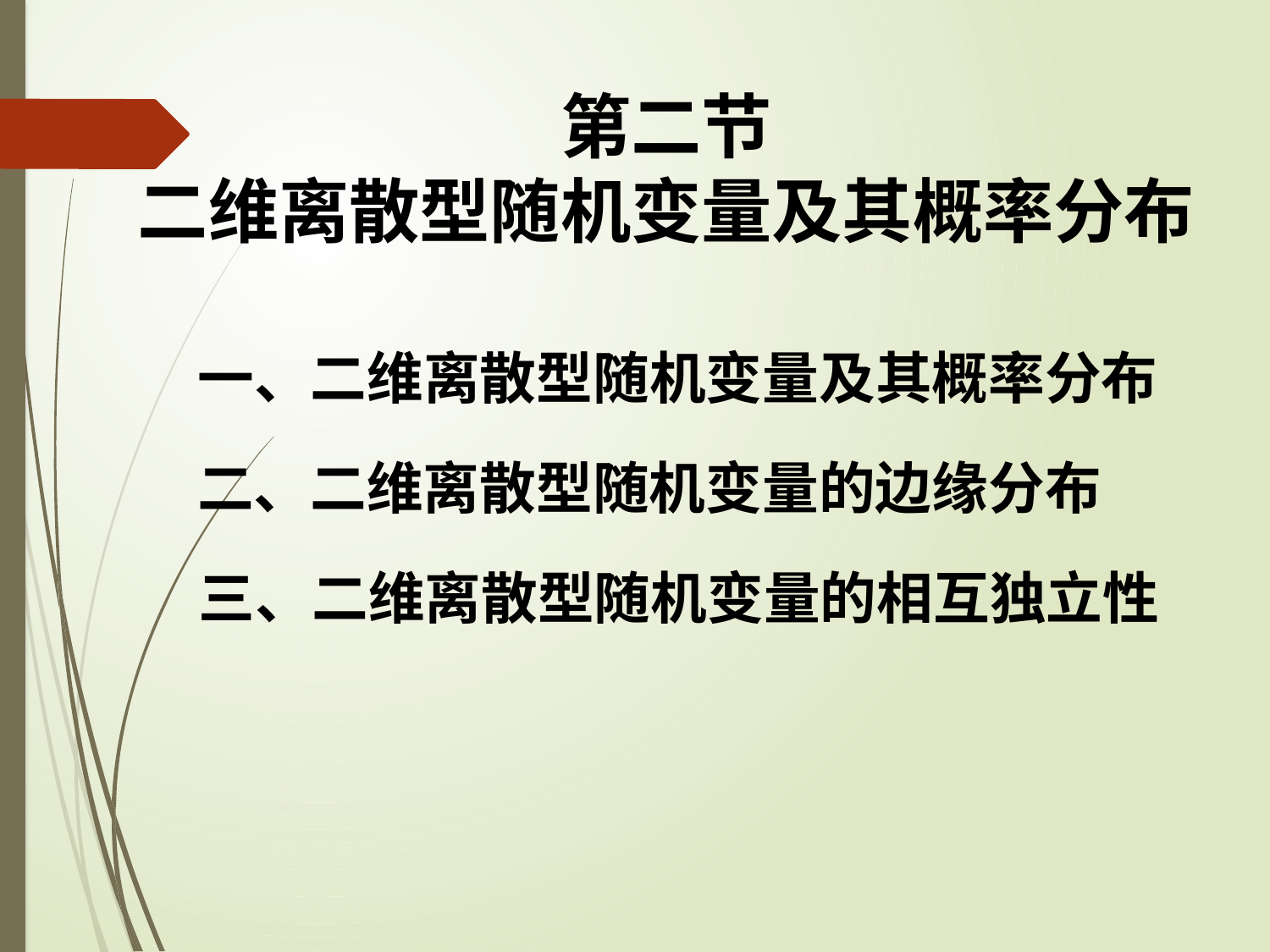

# 第二节 二维离散型随机变量及其概率分布
一、二维离散型随机变量及其概率分布
二、二维离散型随机变量的边缘分布
三、二维离散型随机变量的相互独立性